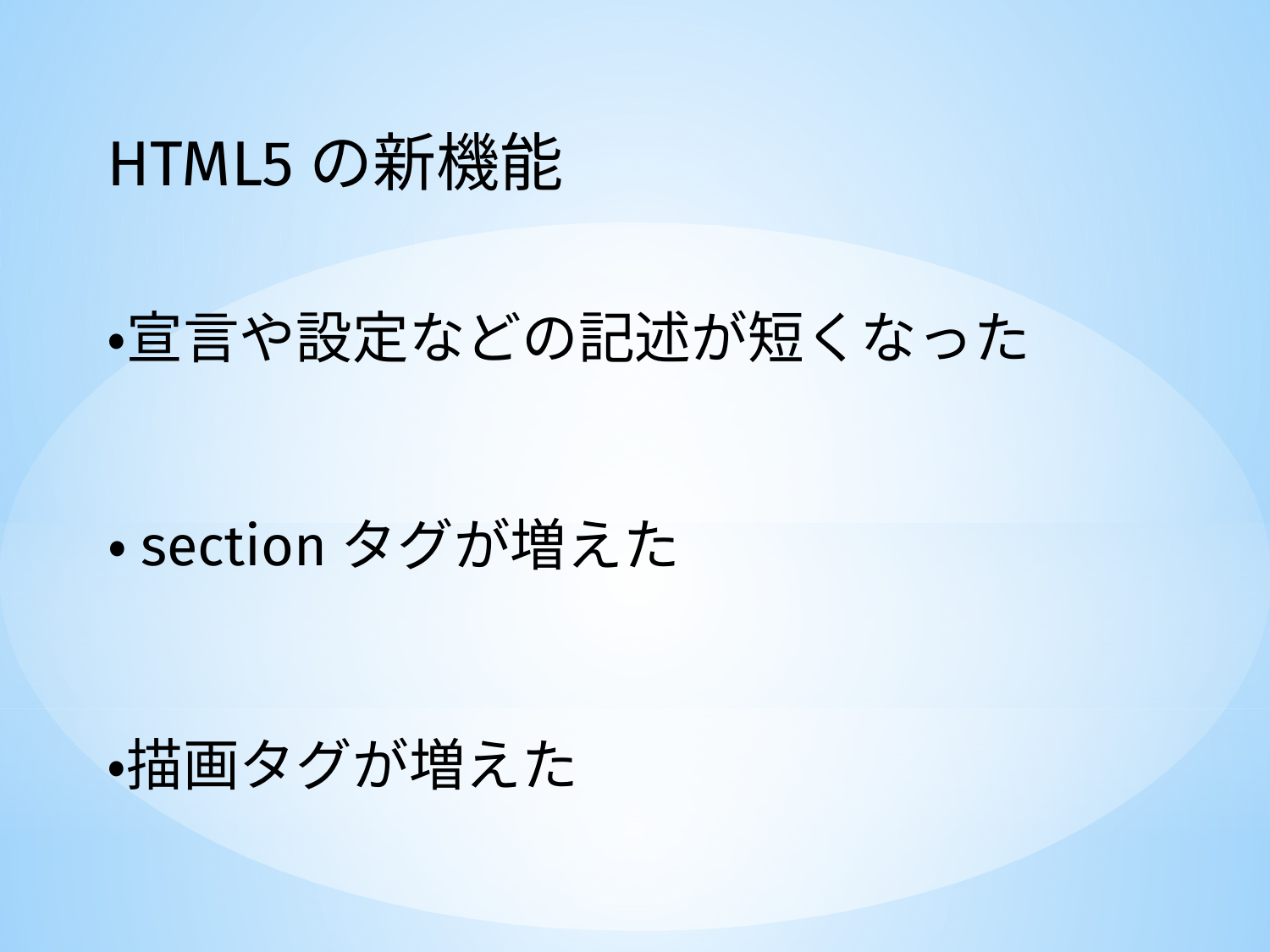

HTML5の新機能
・宣言や設定などの記述が短くなった
・sectionタグが増えた
・描画タグが増えた